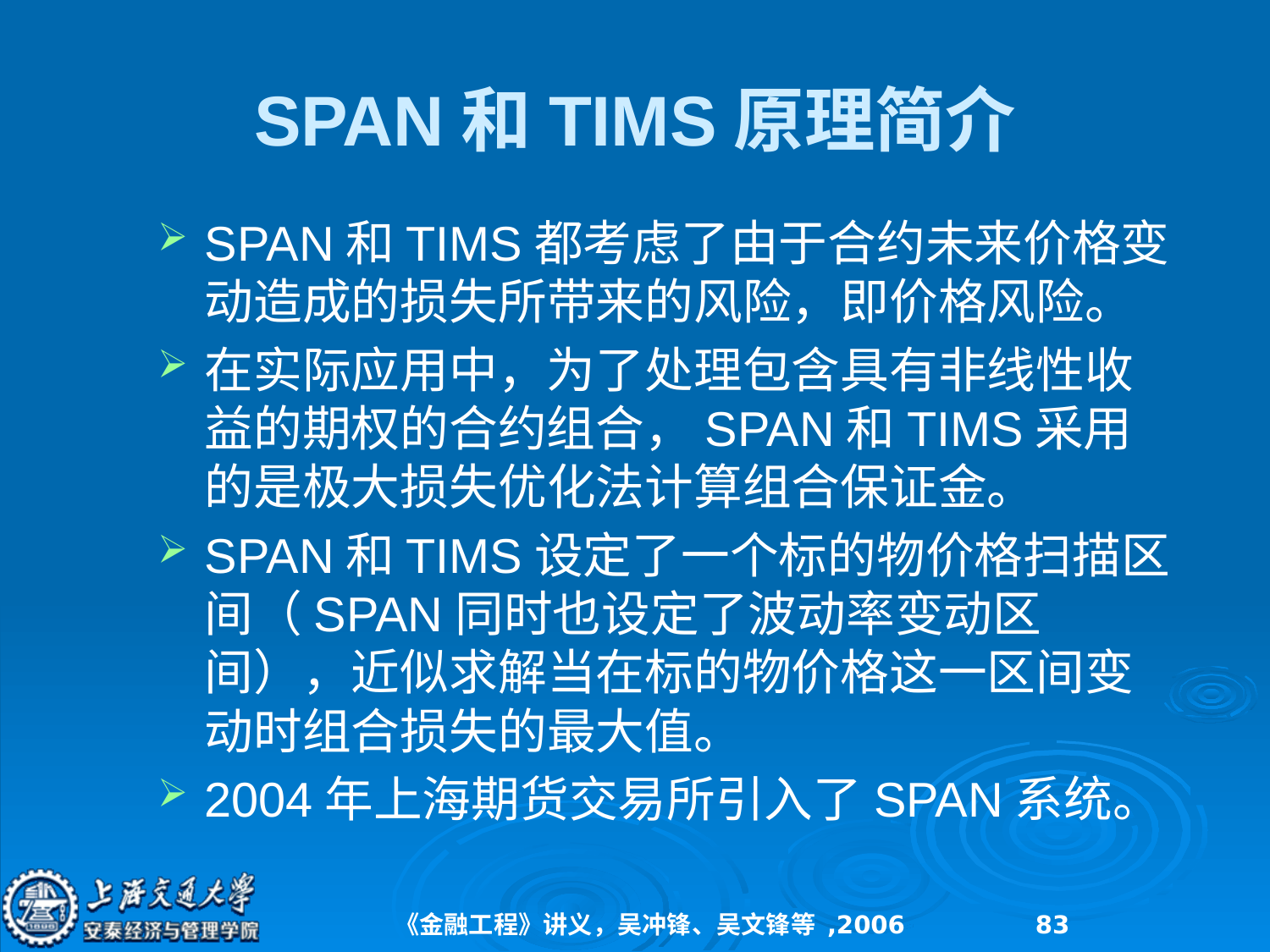

# SPAN和TIMS原理简介
SPAN和TIMS都考虑了由于合约未来价格变动造成的损失所带来的风险，即价格风险。
在实际应用中，为了处理包含具有非线性收益的期权的合约组合，SPAN和TIMS采用的是极大损失优化法计算组合保证金。
SPAN和TIMS设定了一个标的物价格扫描区间（SPAN同时也设定了波动率变动区间），近似求解当在标的物价格这一区间变动时组合损失的最大值。
2004年上海期货交易所引入了SPAN系统。